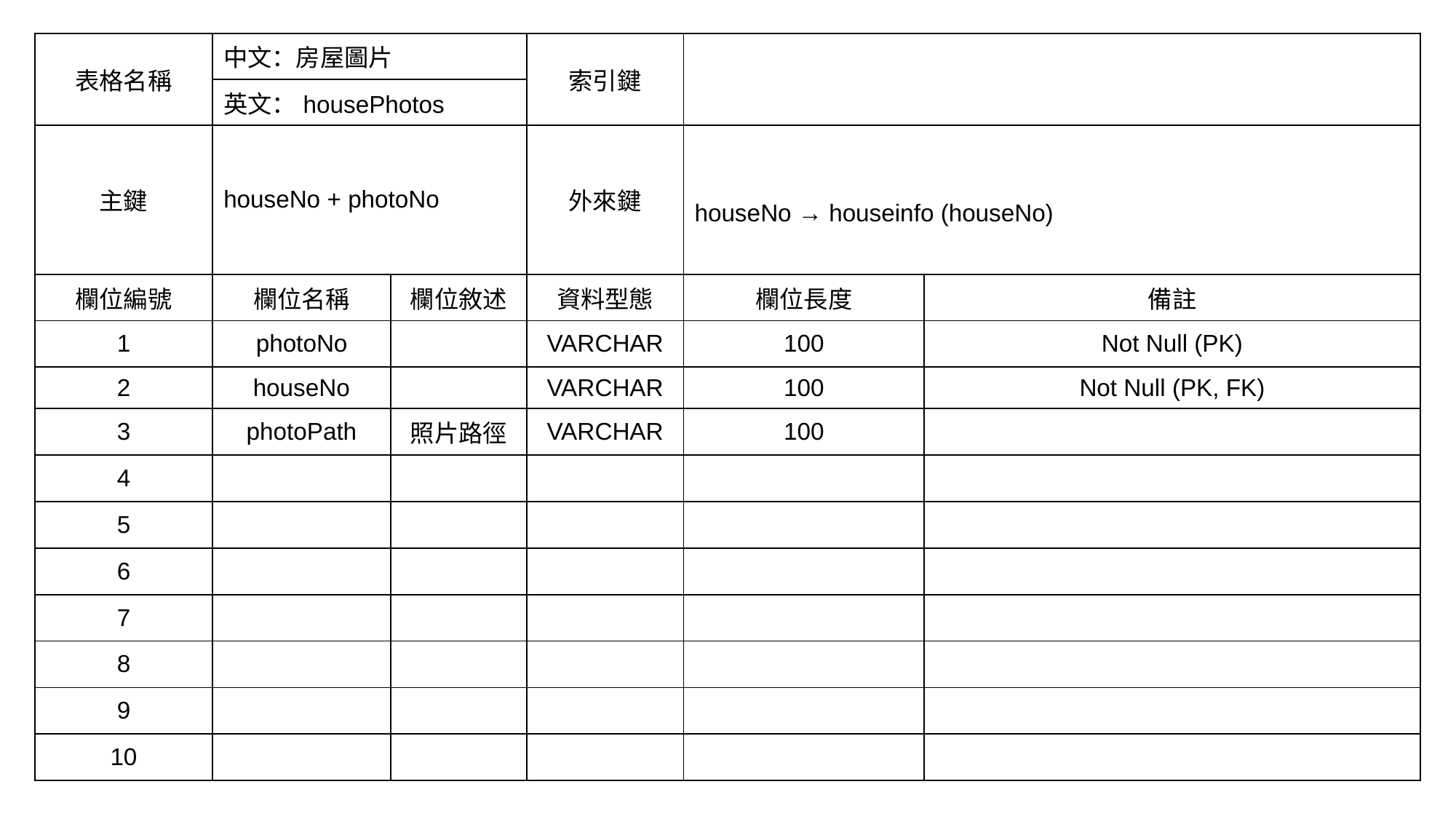

| 表格名稱 | 中文：房屋圖片 |  | 索引鍵 |  |  |
| --- | --- | --- | --- | --- | --- |
|  | 英文：housePhotos |  |  |  |  |
| 主鍵 | houseNo + photoNo |  | 外來鍵 | houseNo → houseinfo (houseNo) |  |
| 欄位編號 | 欄位名稱 | 欄位敘述 | 資料型態 | 欄位長度 | 備註 |
| 1 | photoNo |  | VARCHAR | 100 | Not Null (PK) |
| 2 | houseNo |  | VARCHAR | 100 | Not Null (PK, FK) |
| 3 | photoPath | 照片路徑 | VARCHAR | 100 |  |
| 4 |  |  |  |  |  |
| 5 |  |  |  |  |  |
| 6 |  |  |  |  |  |
| 7 |  |  |  |  |  |
| 8 |  |  |  |  |  |
| 9 |  |  |  |  |  |
| 10 |  |  |  |  |  |